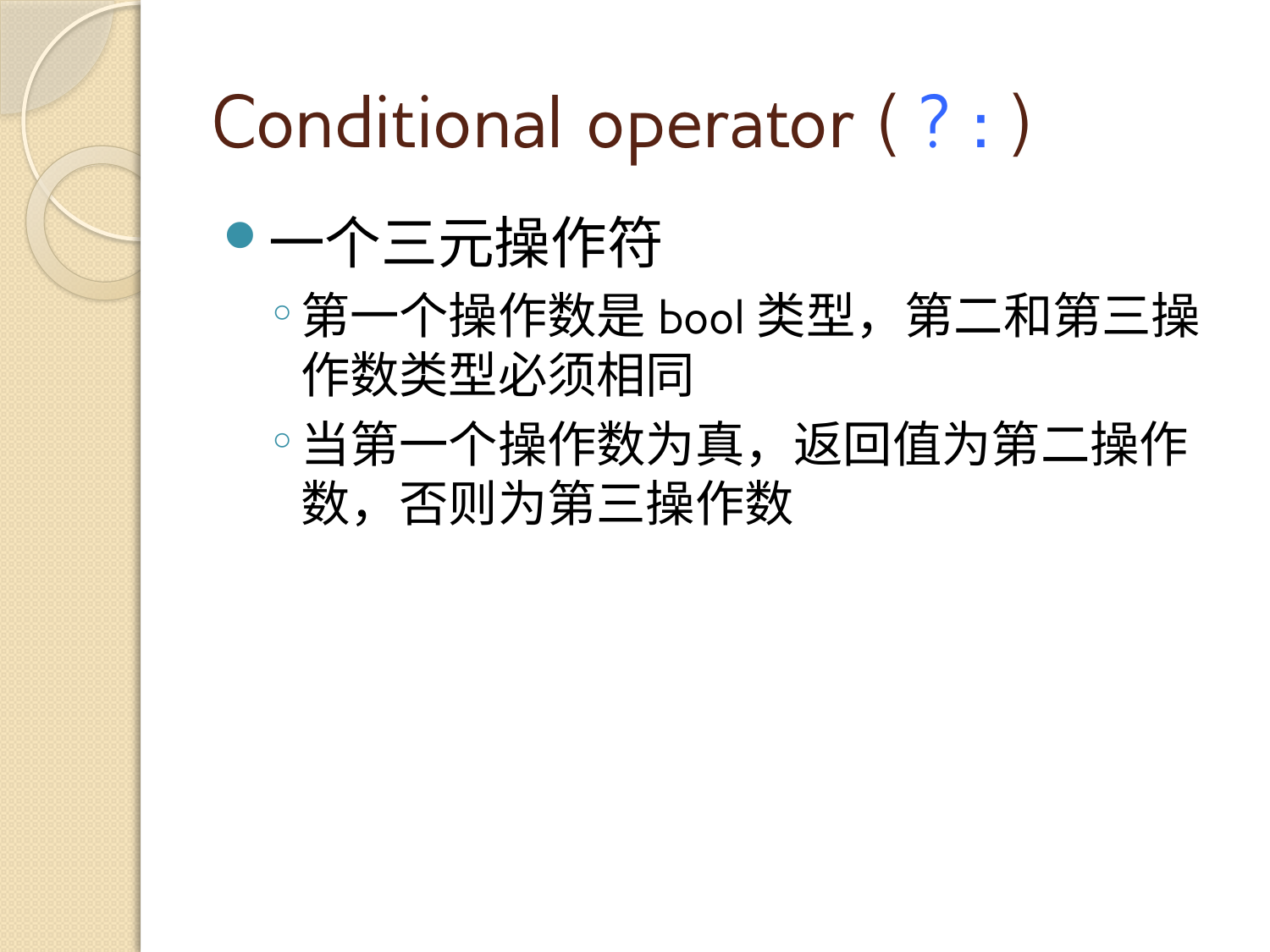

# Conditional operator ( ? : )
一个三元操作符
第一个操作数是bool类型，第二和第三操作数类型必须相同
当第一个操作数为真，返回值为第二操作数，否则为第三操作数